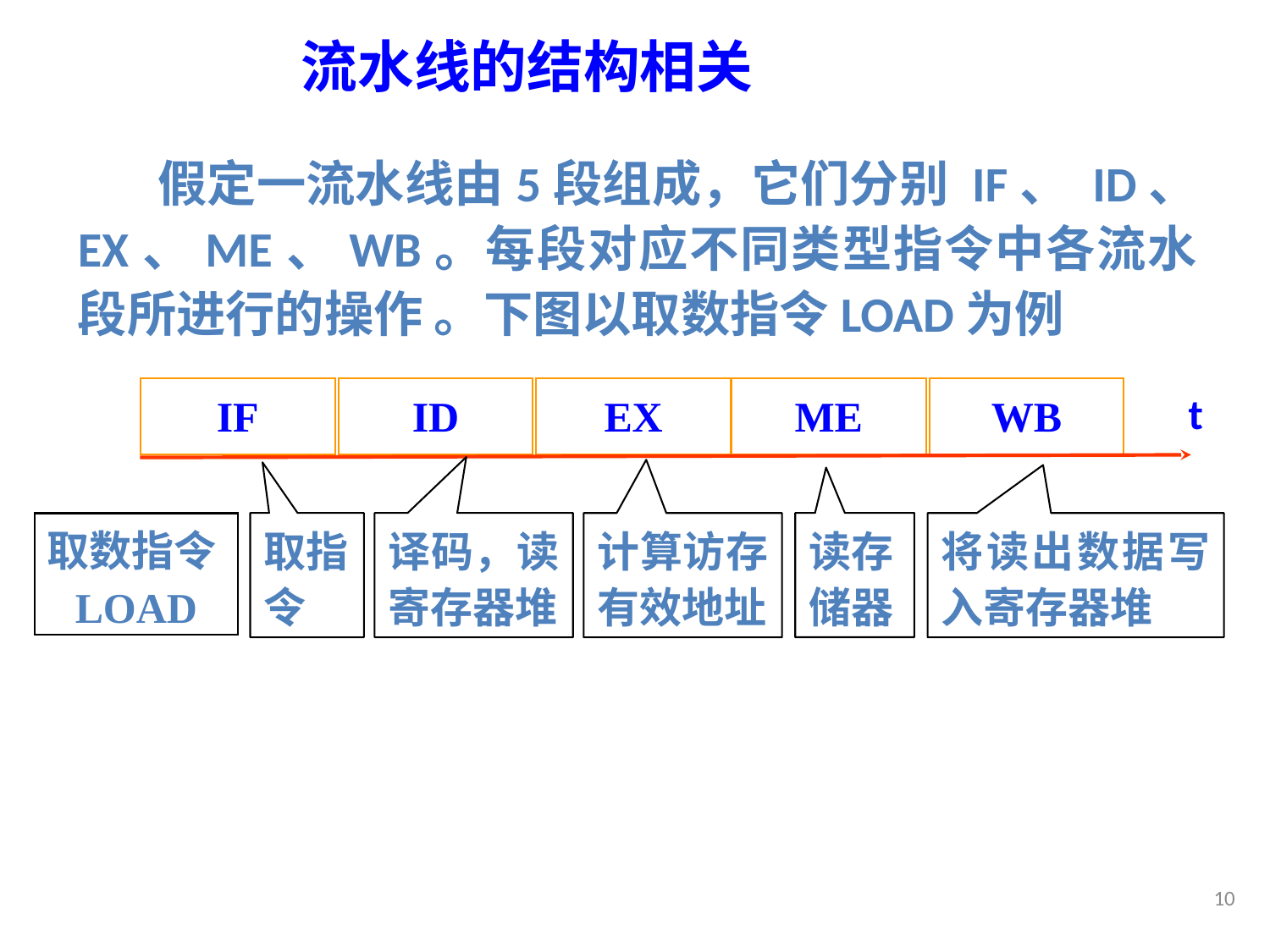

# 流水线的结构相关
      假定一流水线由5段组成，它们分别 IF、 ID、 EX、ME、WB。每段对应不同类型指令中各流水段所进行的操作 。下图以取数指令LOAD为例
IF
ID
EX
ME
WB
t

译码，读寄存器堆

计算访存有效地址

取指令

将读出数据写入寄存器堆

读存储器
取数指令LOAD
10